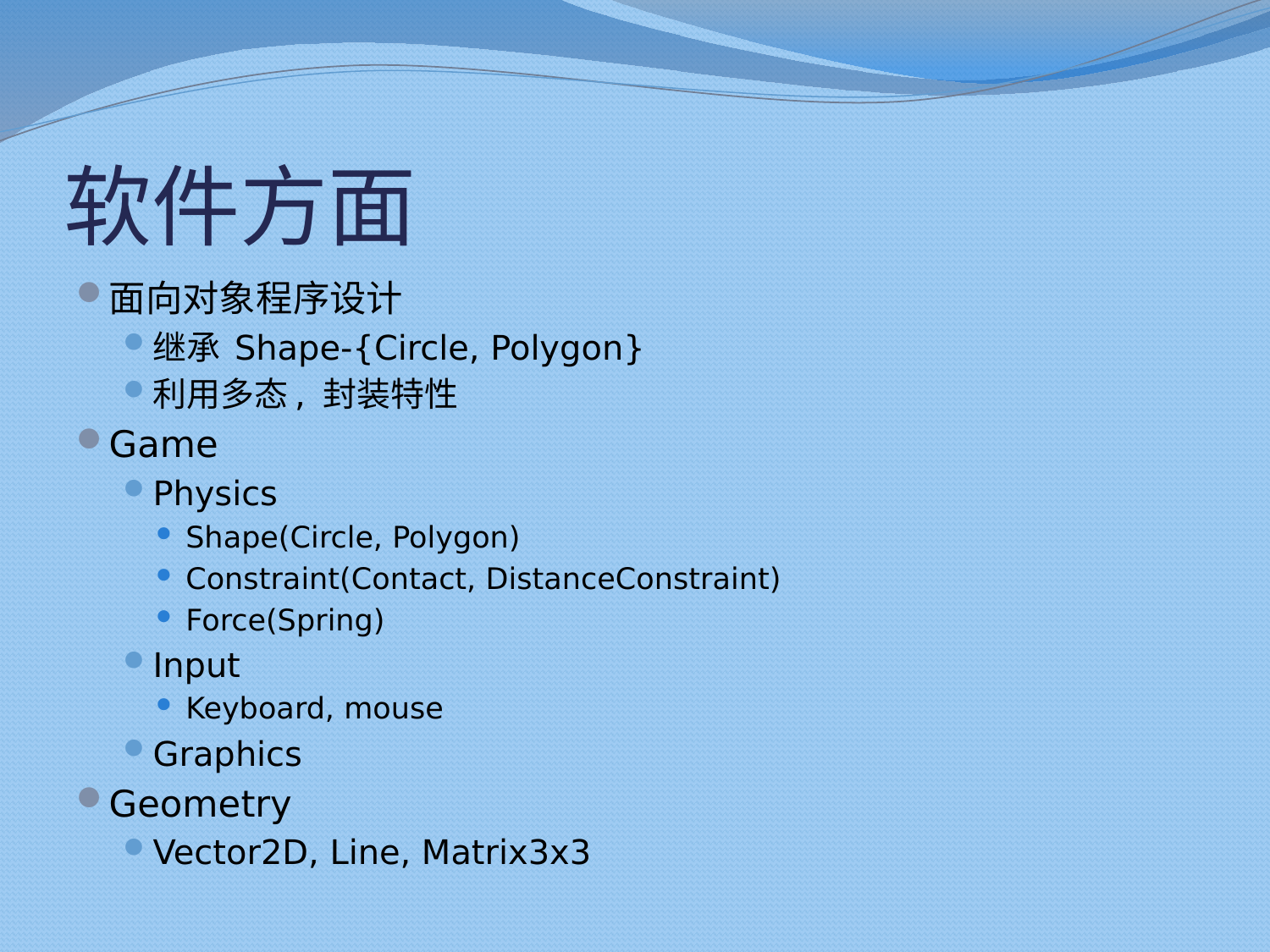

# 软件方面
面向对象程序设计
继承 Shape-{Circle, Polygon}
利用多态, 封装特性
Game
Physics
Shape(Circle, Polygon)
Constraint(Contact, DistanceConstraint)
Force(Spring)
Input
Keyboard, mouse
Graphics
Geometry
Vector2D, Line, Matrix3x3